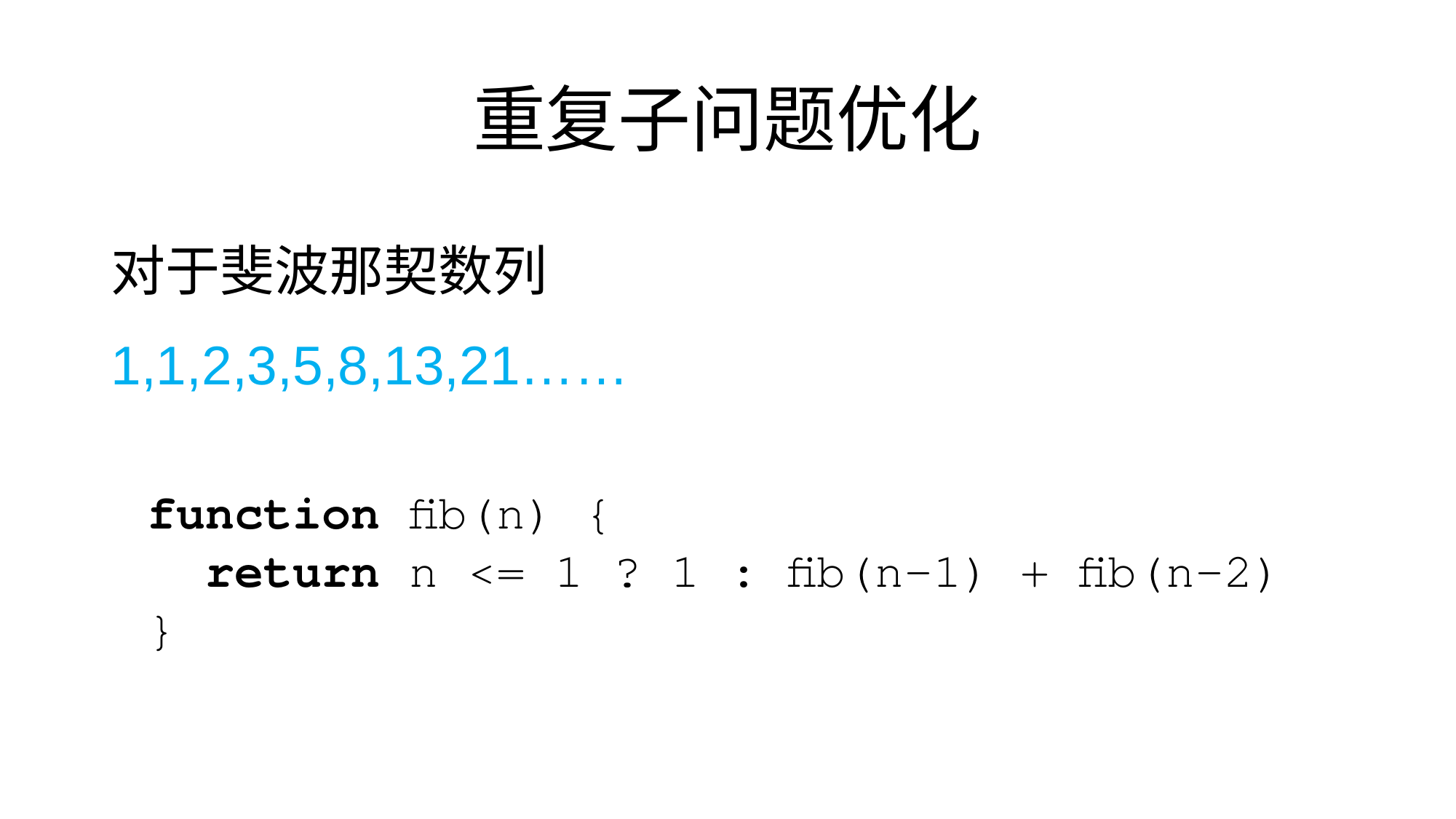

# 重复子问题优化
对于斐波那契数列
1,1,2,3,5,8,13,21……

function fib(n) {
  return n <= 1 ? 1 : fib(n-1) + fib(n-2)
}